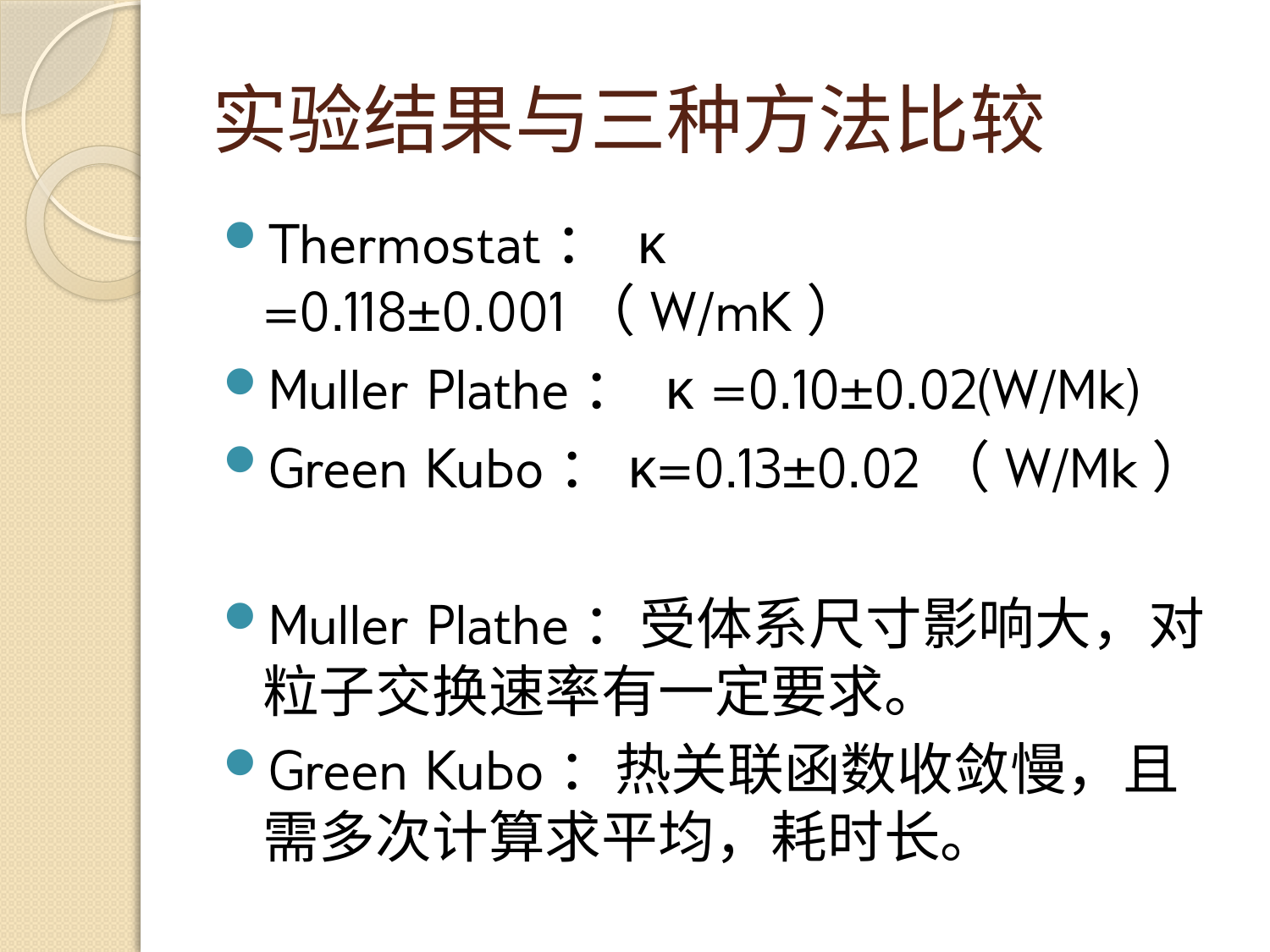

# 实验结果与三种方法比较
Thermostat： κ =0.118±0.001（W/mK）
Muller Plathe： κ =0.10±0.02(W/Mk)
Green Kubo：κ=0.13±0.02（W/Mk）

Muller Plathe：受体系尺寸影响大，对粒子交换速率有一定要求。
Green Kubo：热关联函数收敛慢，且需多次计算求平均，耗时长。